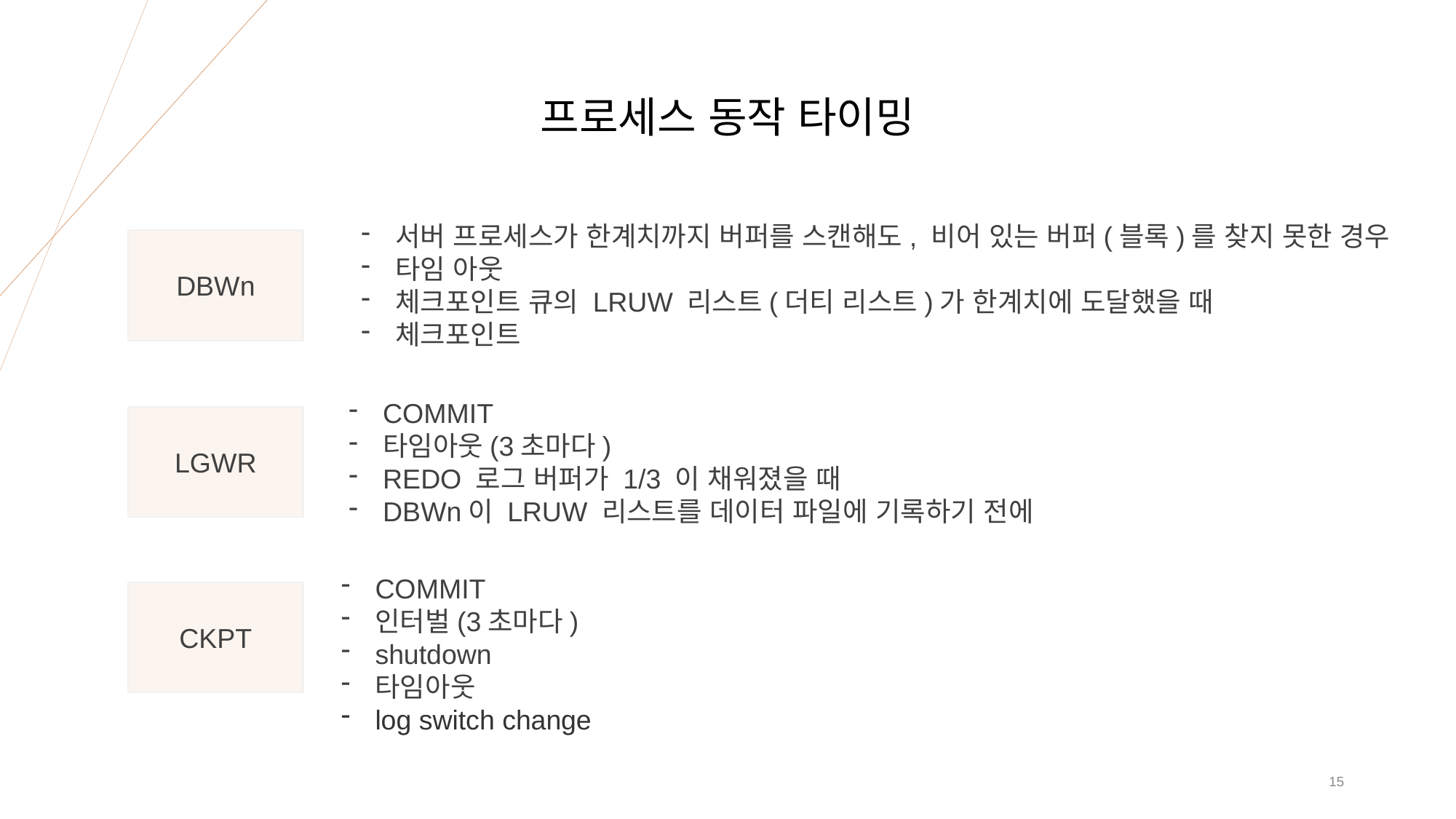

프로세스 동작 타이밍
서버 프로세스가 한계치까지 버퍼를 스캔해도, 비어 있는 버퍼(블록)를 찾지 못한 경우
타임 아웃
체크포인트 큐의 LRUW 리스트(더티 리스트)가 한계치에 도달했을 때
체크포인트
DBWn
COMMIT
타임아웃(3초마다)
REDO 로그 버퍼가 1/3 이 채워졌을 때
DBWn이 LRUW 리스트를 데이터 파일에 기록하기 전에
LGWR
COMMIT
인터벌(3초마다)
shutdown
타임아웃
log switch change
CKPT
15